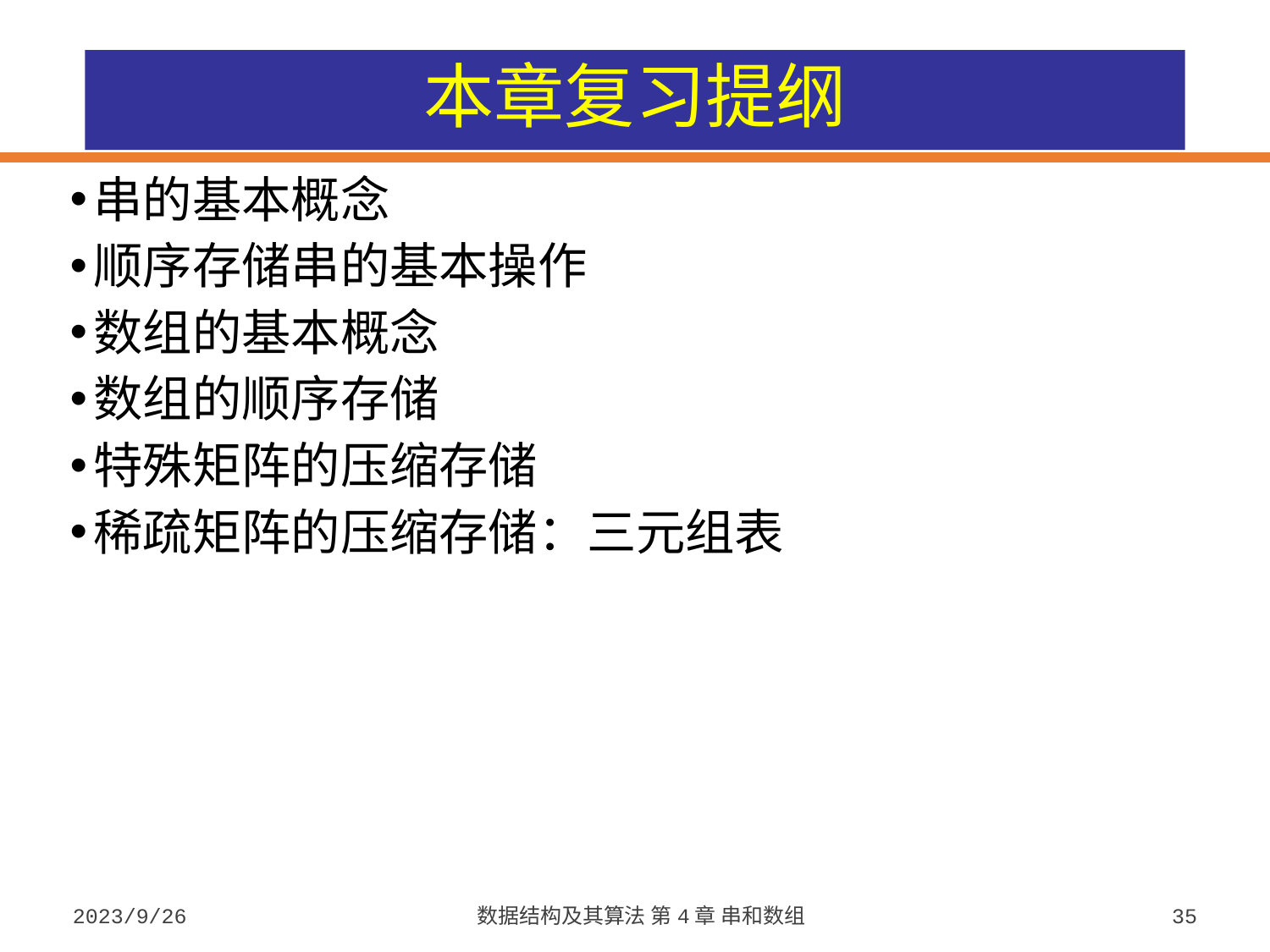

# 本章复习提纲
串的基本概念
顺序存储串的基本操作
数组的基本概念
数组的顺序存储
特殊矩阵的压缩存储
稀疏矩阵的压缩存储：三元组表
2023/9/26
数据结构及其算法 第4章 串和数组
35